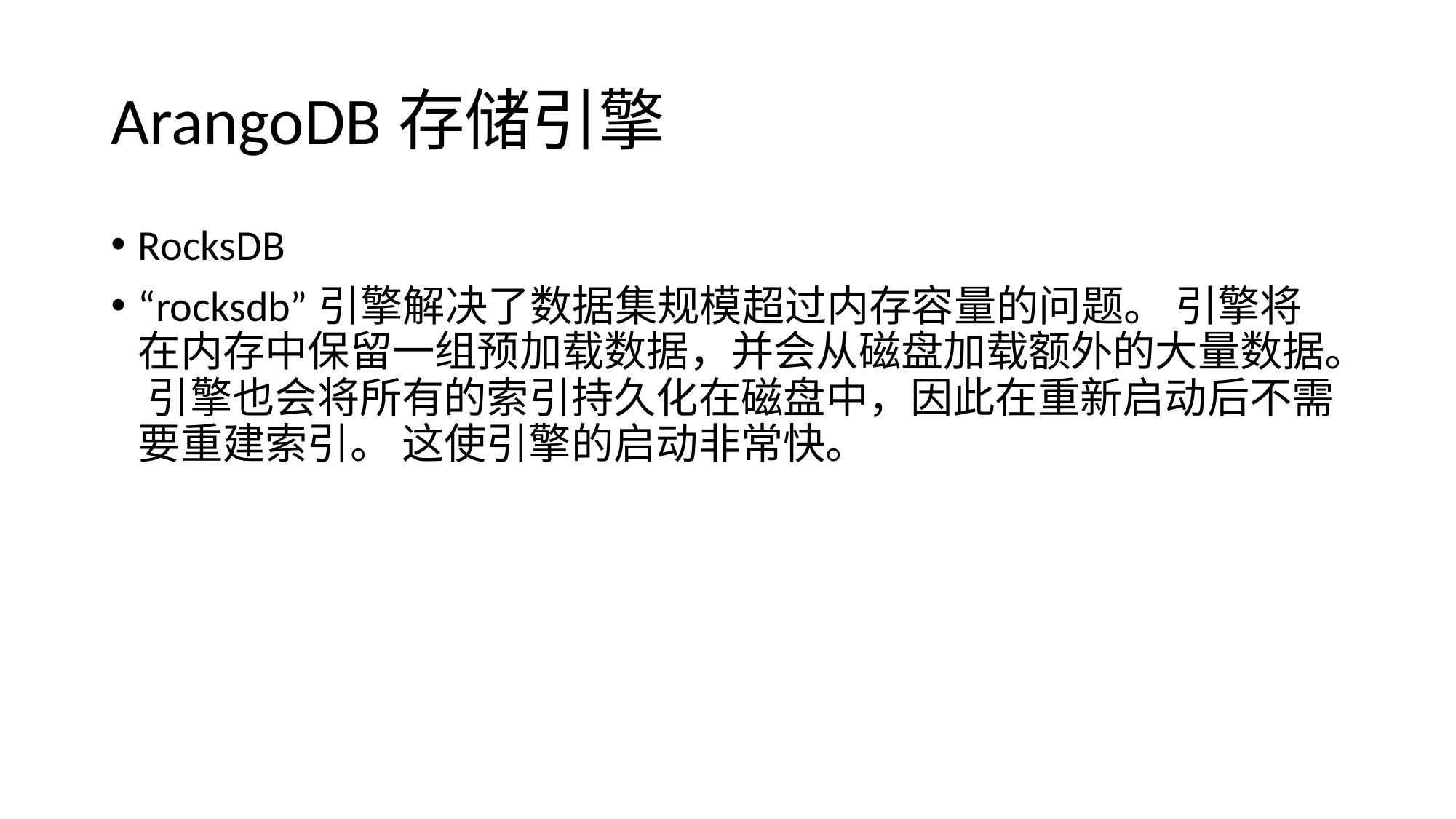

# ArangoDB存储引擎
RocksDB
“rocksdb”引擎解决了数据集规模超过内存容量的问题。 引擎将在内存中保留一组预加载数据，并会从磁盘加载额外的大量数据。 引擎也会将所有的索引持久化在磁盘中，因此在重新启动后不需要重建索引。 这使引擎的启动非常快。